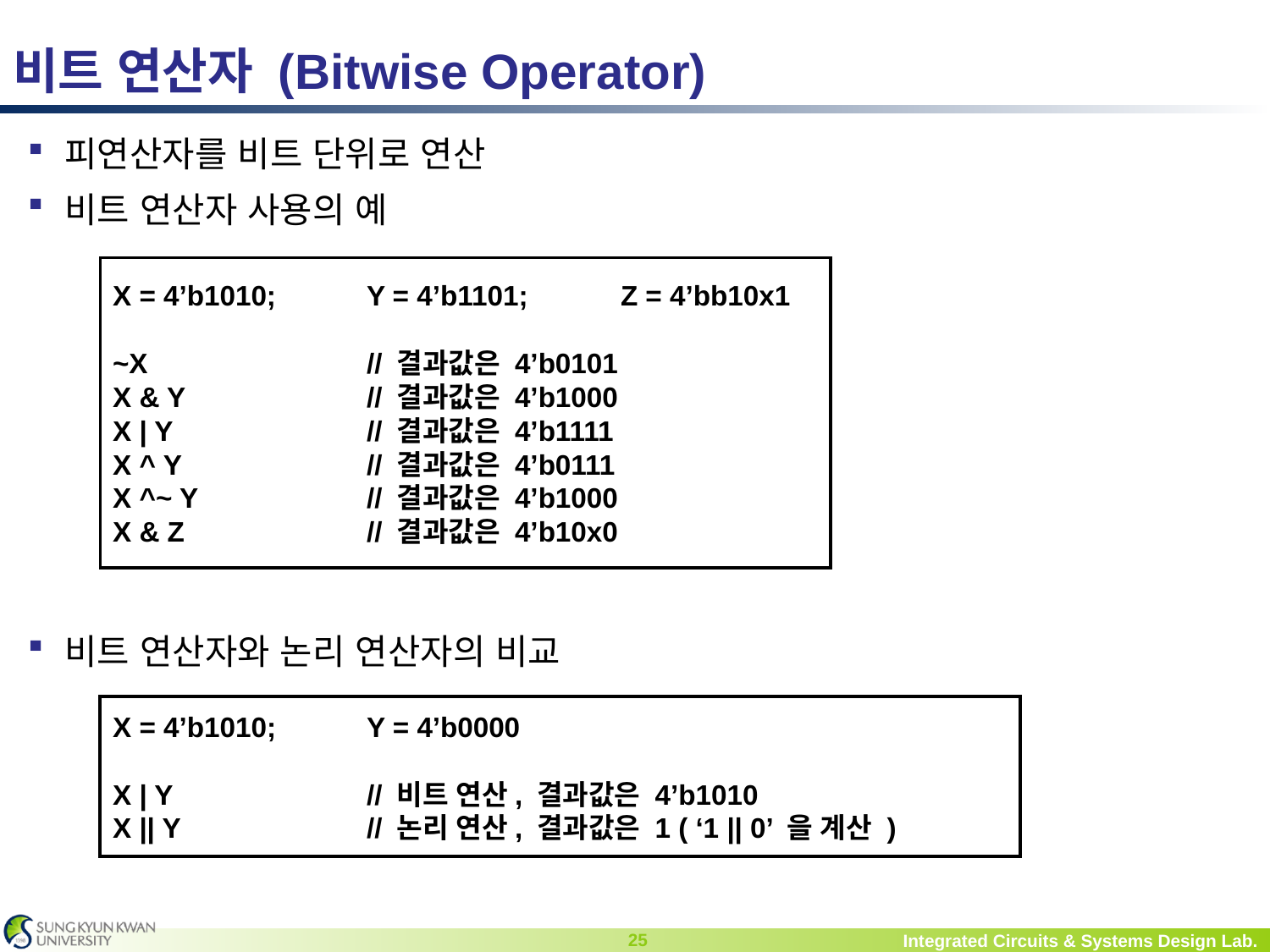

# 비트 연산자 (Bitwise Operator)
피연산자를 비트 단위로 연산
비트 연산자 사용의 예

비트 연산자와 논리 연산자의 비교

X = 4’b1010;	Y = 4’b1101;	Z = 4’bb10x1

~X		// 결과값은 4’b0101
X & Y	 	// 결과값은 4’b1000
X | Y		// 결과값은 4’b1111
X ^ Y		// 결과값은 4’b0111
X ^~ Y		// 결과값은 4’b1000
X & Z		// 결과값은 4’b10x0
X = 4’b1010;	Y = 4’b0000

X | Y		// 비트 연산, 결과값은 4’b1010
X || Y		// 논리 연산, 결과값은 1 ( ‘1 || 0’ 을 계산 )